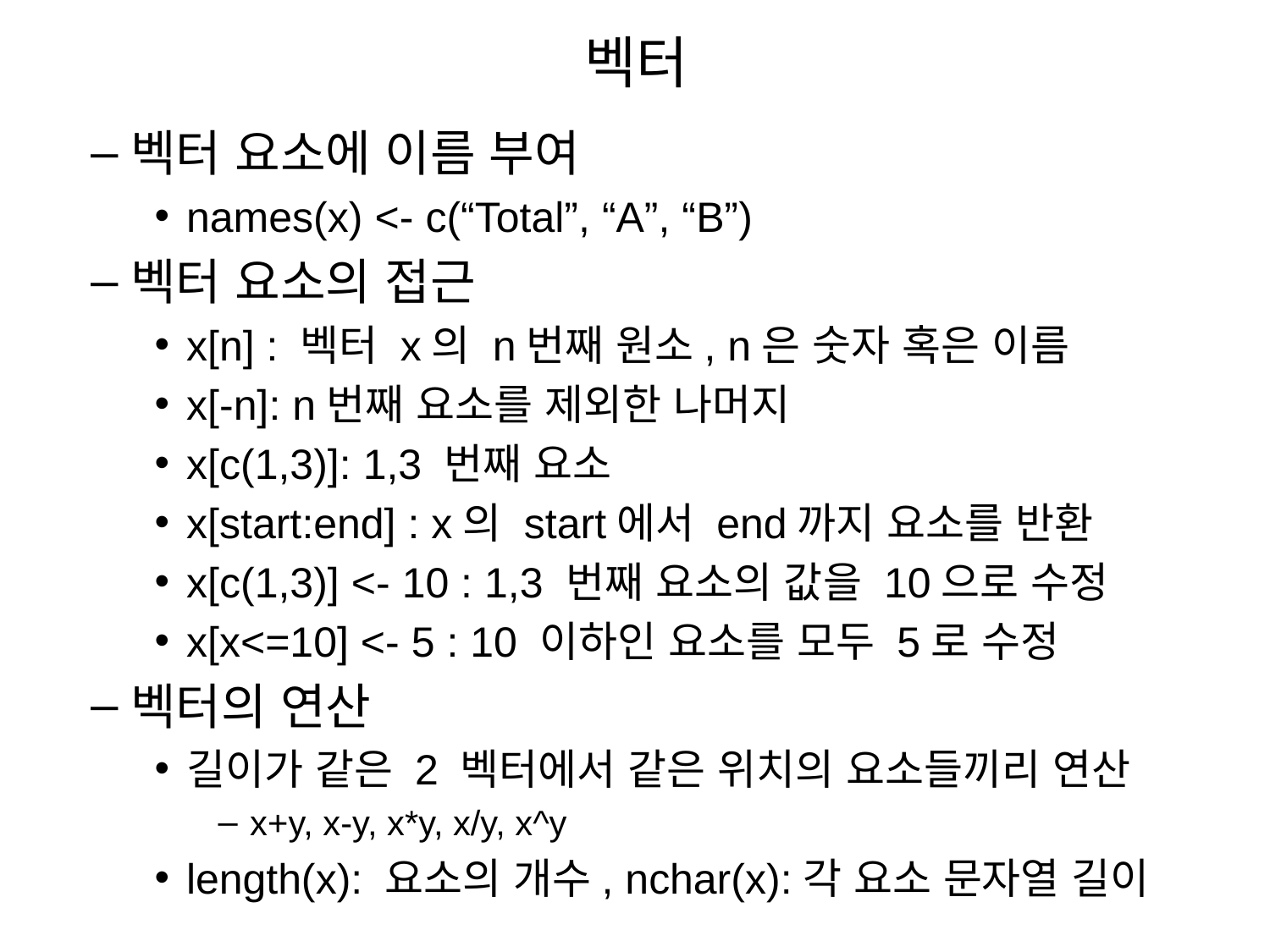

# 벡터
벡터 요소에 이름 부여
names(x) <- c(“Total”, “A”, “B”)
벡터 요소의 접근
x[n] : 벡터 x의 n번째 원소, n은 숫자 혹은 이름
x[-n]: n번째 요소를 제외한 나머지
x[c(1,3)]: 1,3 번째 요소
x[start:end] : x의 start에서 end까지 요소를 반환
x[c(1,3)] <- 10 : 1,3 번째 요소의 값을 10으로 수정
x[x<=10] <- 5 : 10 이하인 요소를 모두 5로 수정
벡터의 연산
길이가 같은 2 벡터에서 같은 위치의 요소들끼리 연산
x+y, x-y, x*y, x/y, x^y
length(x): 요소의 개수, nchar(x):각 요소 문자열 길이